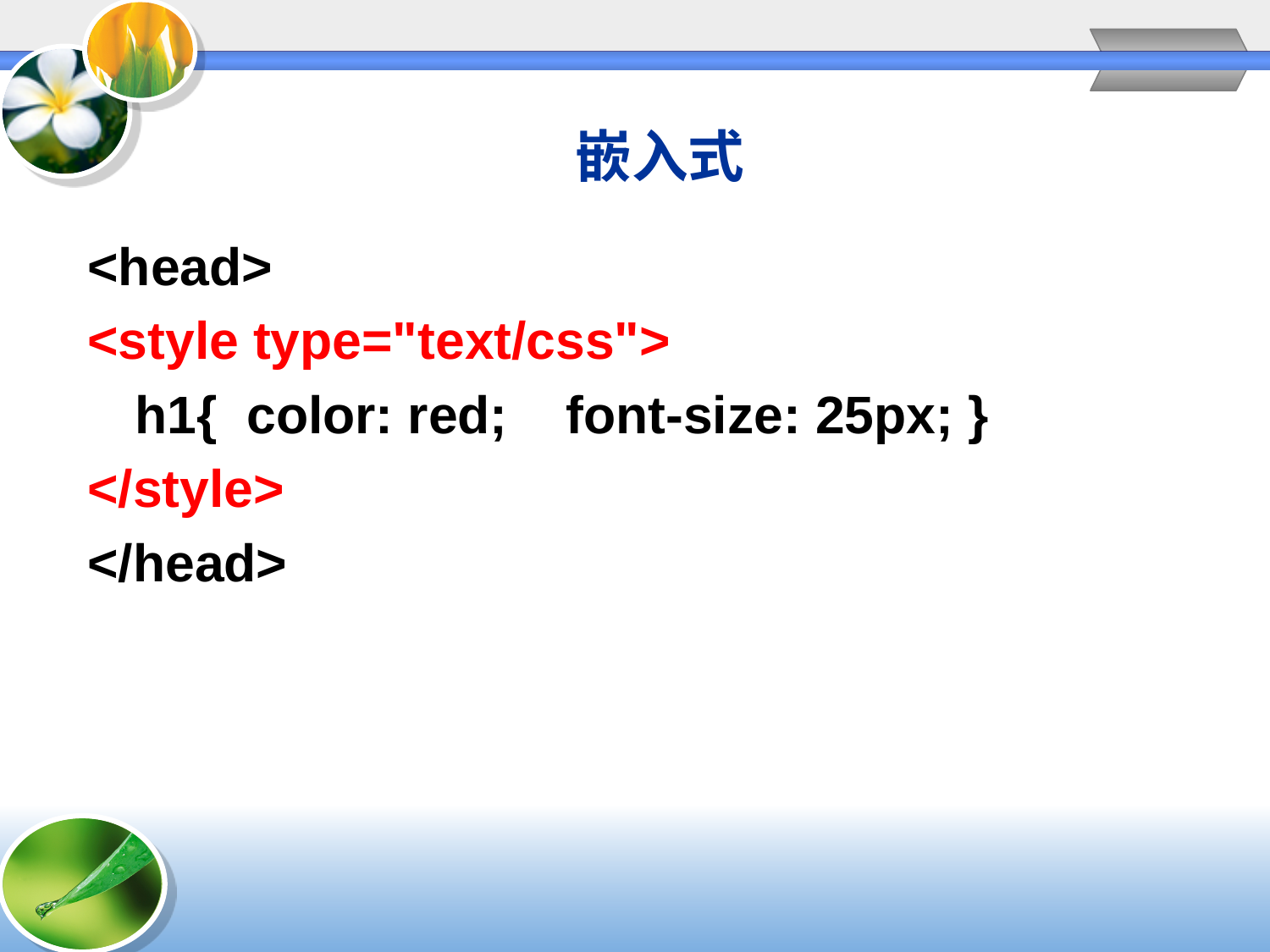

# 嵌入式
<head>
<style type="text/css">
	h1{  color: red;    font-size: 25px; }
</style>
</head>